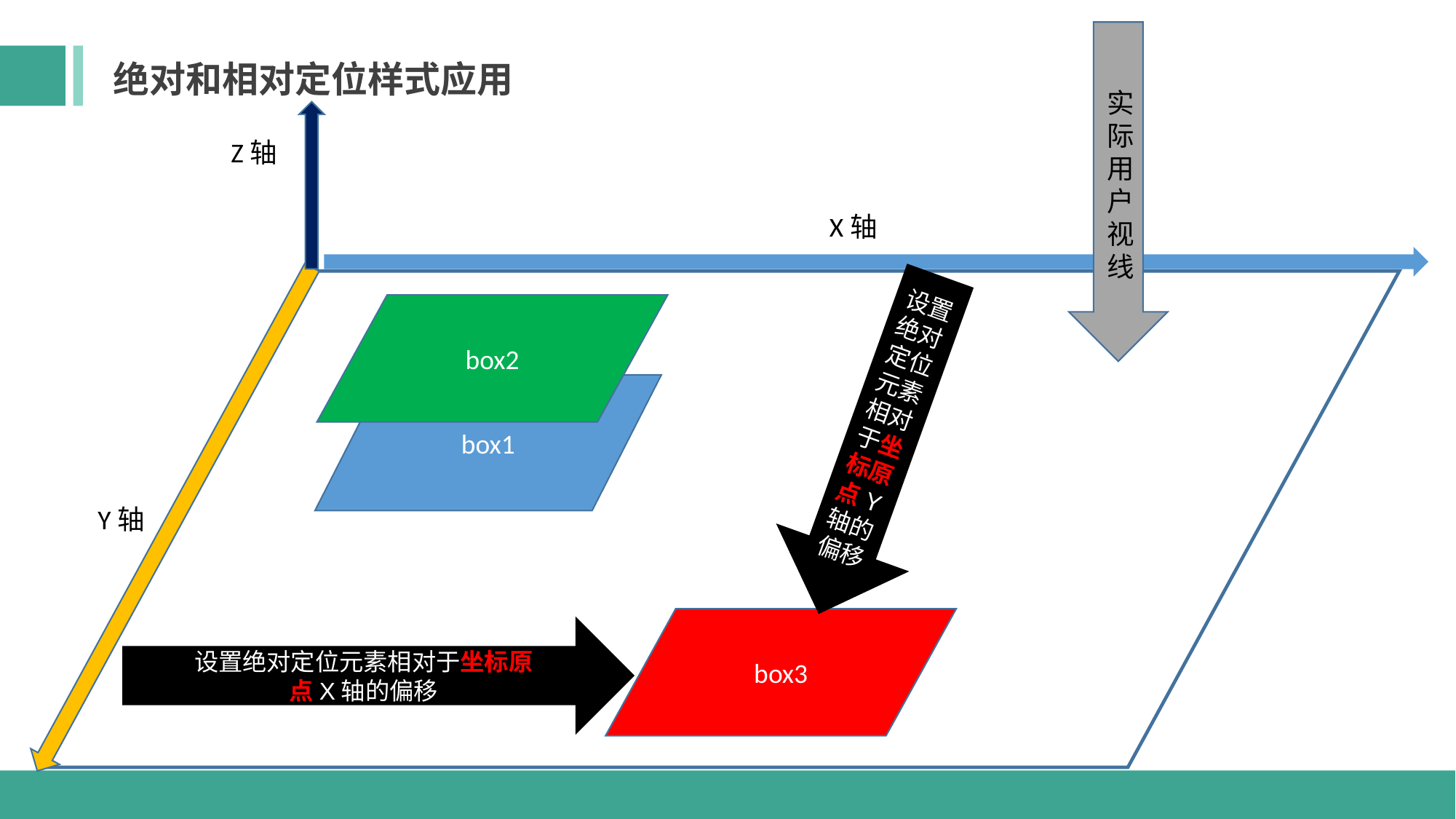

绝对和相对定位样式应用
实际用户视线

Z轴
X轴

设置绝对定位元素相对于坐标原
点Y轴的偏移

box2
box1
Y轴
box3
设置绝对定位元素相对于坐标原
点X轴的偏移